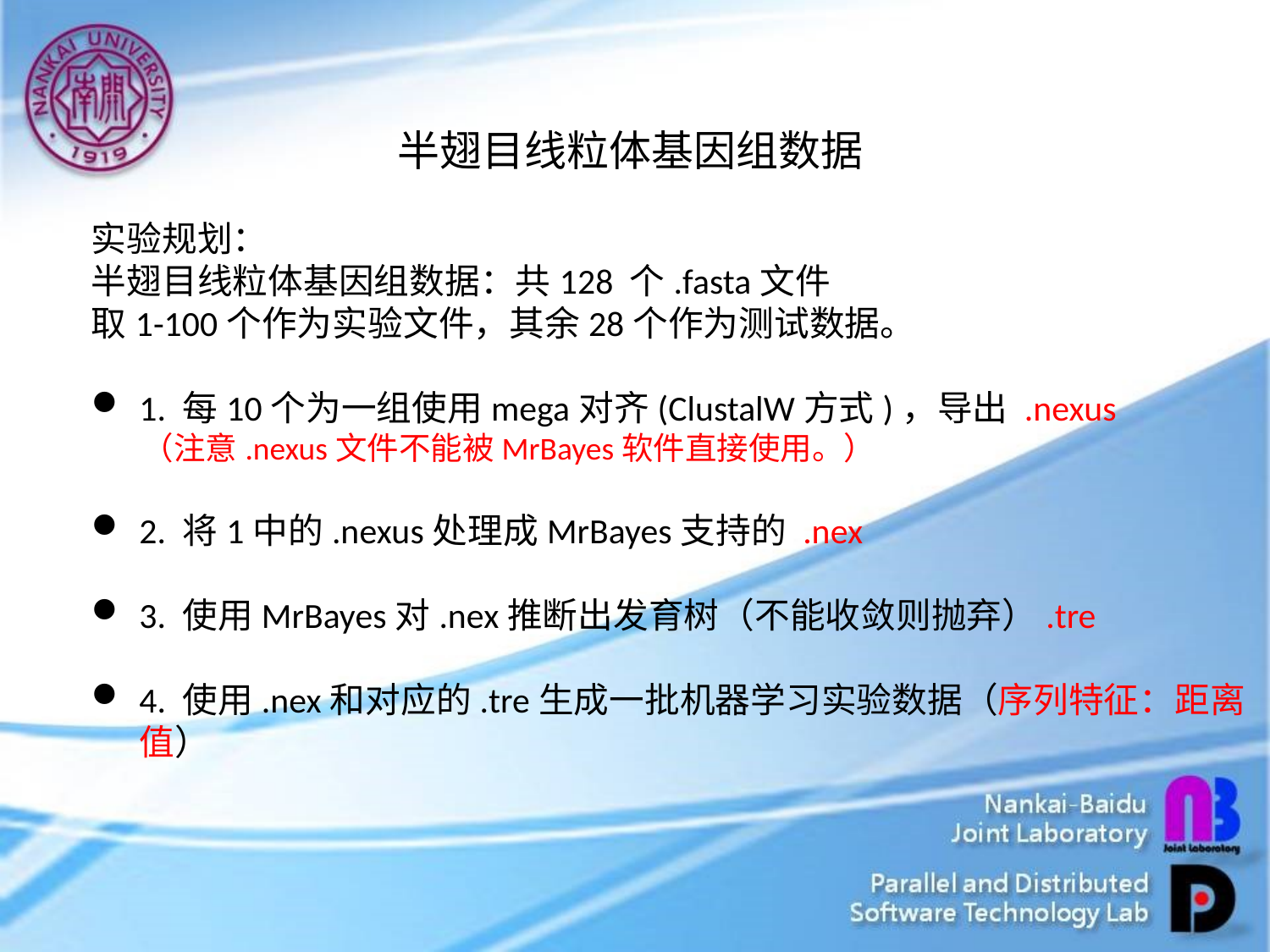

半翅目线粒体基因组数据
实验规划：
半翅目线粒体基因组数据：共128 个.fasta文件
取1-100个作为实验文件，其余28个作为测试数据。

1. 每10个为一组使用mega对齐(ClustalW方式)，导出 .nexus
      （注意.nexus文件不能被MrBayes软件直接使用。）

2. 将1中的.nexus处理成MrBayes支持的 .nex

3. 使用MrBayes对.nex推断出发育树（不能收敛则抛弃）.tre

4. 使用.nex和对应的.tre生成一批机器学习实验数据（序列特征：距离值）